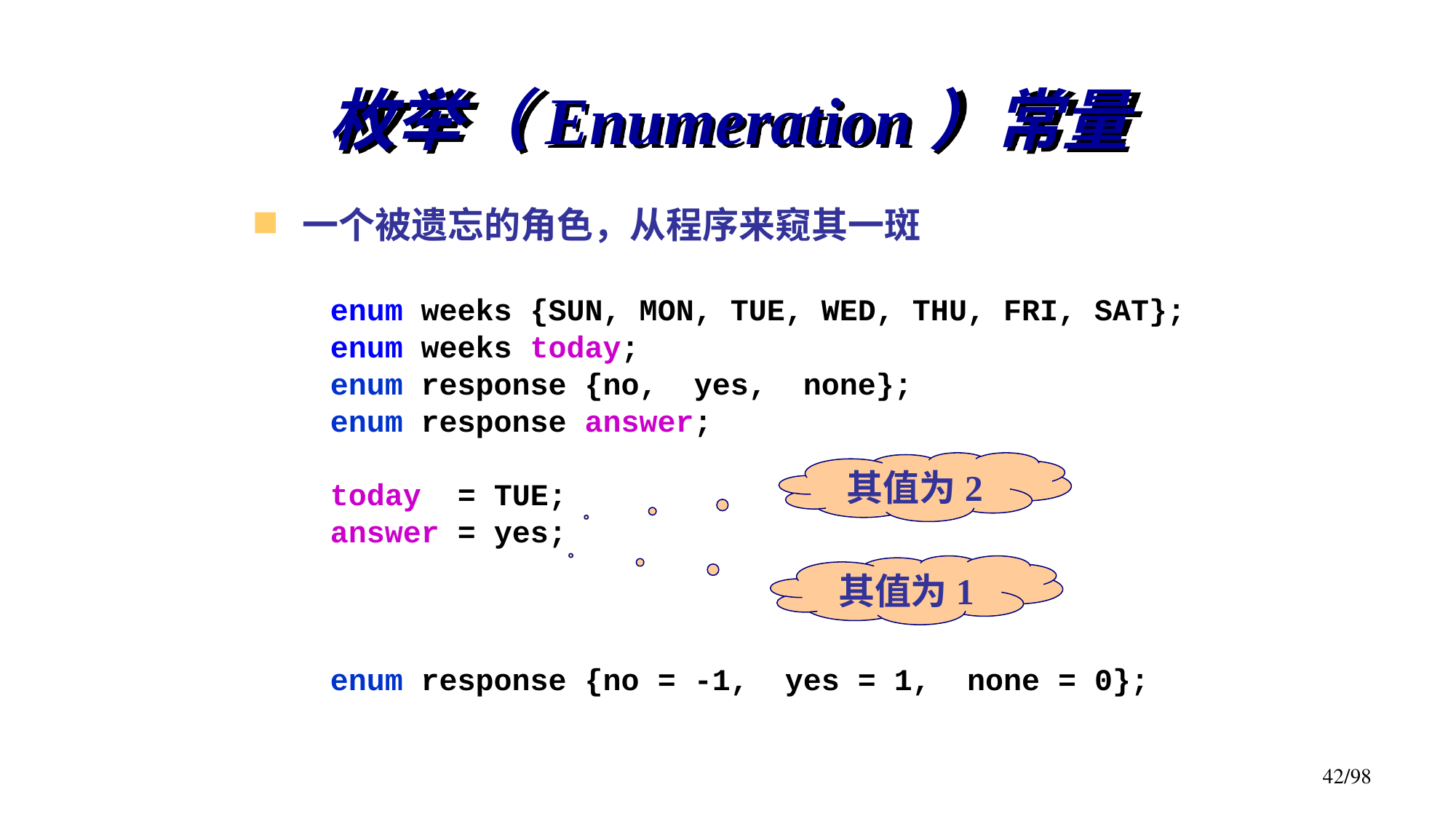

# 枚举（Enumeration）常量
一个被遗忘的角色，从程序来窥其一斑

    enum weeks {SUN, MON, TUE, WED, THU, FRI, SAT};
    enum weeks today;
    enum response {no,  yes,  none};
    enum response answer;

    today  = TUE;
    answer = yes;

    enum response {no = -1,  yes = 1,  none = 0};

其值为2
其值为1